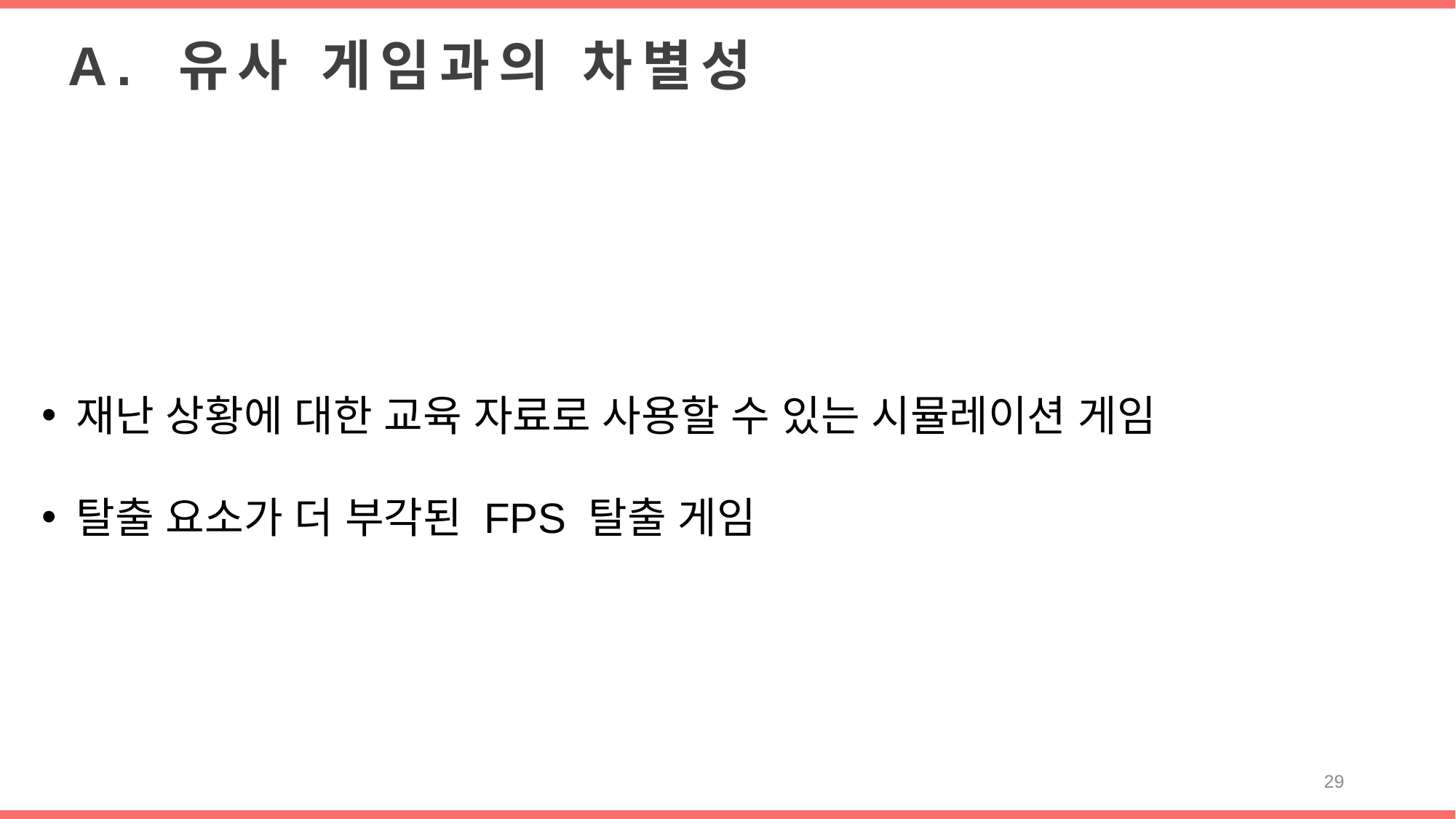

A. 유사 게임과의 차별성
재난 상황에 대한 교육 자료로 사용할 수 있는 시뮬레이션 게임
탈출 요소가 더 부각된 FPS 탈출 게임

29